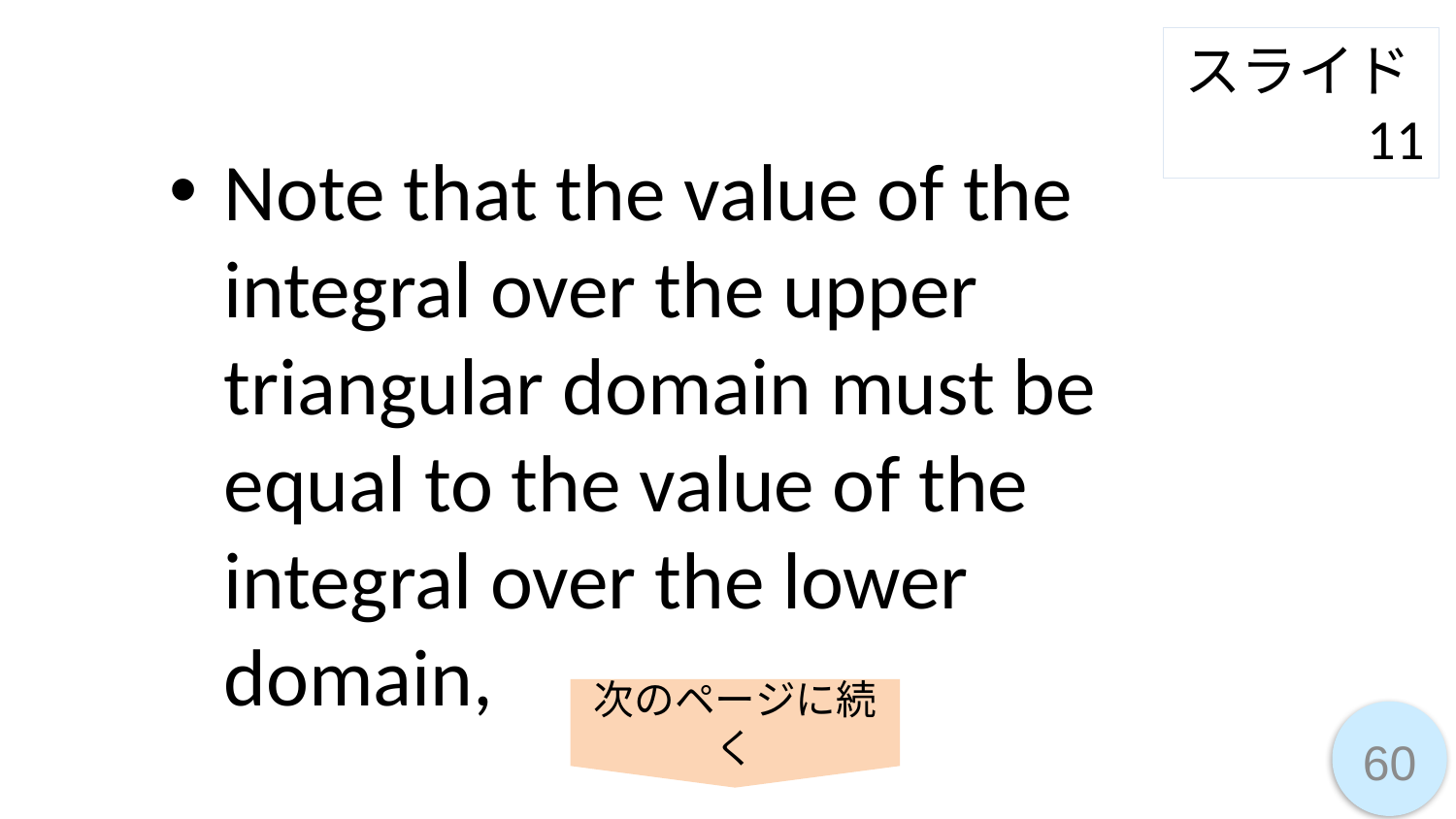

スライド11
Note that the value of the integral over the upper triangular domain must be equal to the value of the integral over the lower domain,
次のページに続く
60